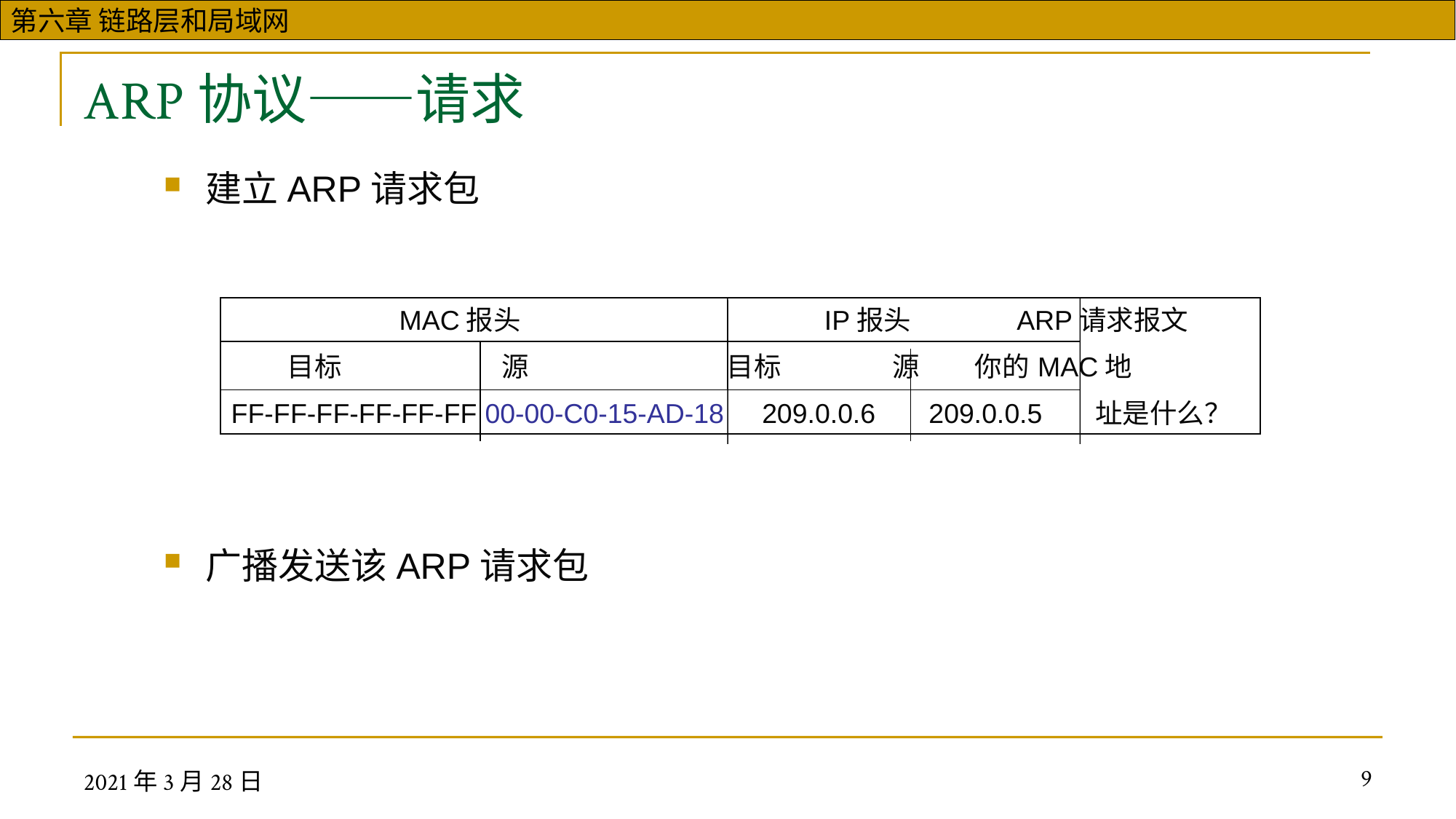

# ARP协议——请求
建立ARP请求包

广播发送该ARP请求包

                      MAC报头                                                IP报头                ARP请求报文
        目标                          源                                目标                  源         你的MAC地
FF-FF-FF-FF-FF-FF 00-00-C0-15-AD-18     209.0.0.6       209.0.0.5      址是什么？

9
2021年3月28日